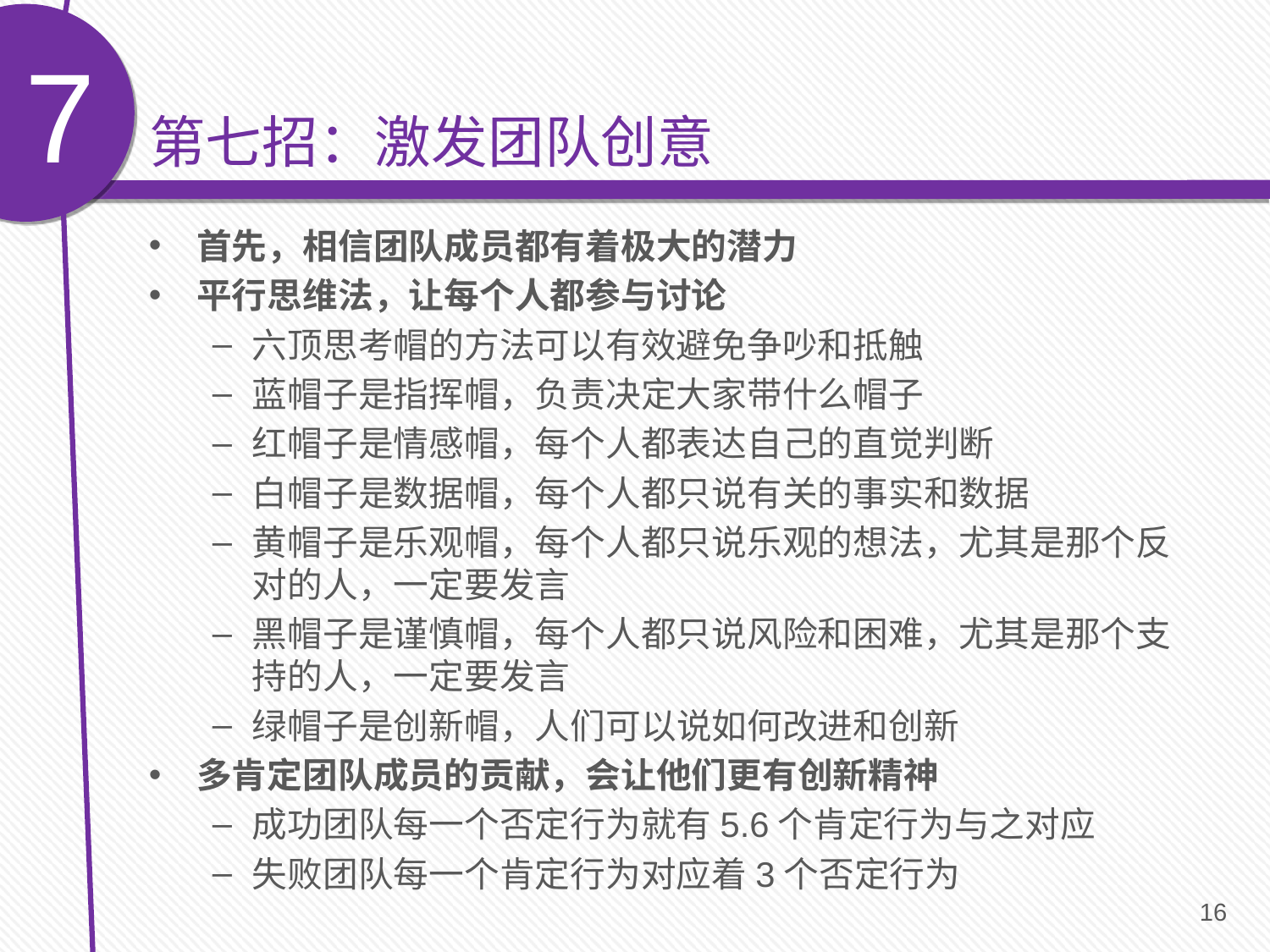

7  第七招：激发团队创意

首先，相信团队成员都有着极大的潜力
平行思维法，让每个人都参与讨论
六顶思考帽的方法可以有效避免争吵和抵触
蓝帽子是指挥帽，负责决定大家带什么帽子
红帽子是情感帽，每个人都表达自己的直觉判断
白帽子是数据帽，每个人都只说有关的事实和数据
黄帽子是乐观帽，每个人都只说乐观的想法，尤其是那个反对的人，一定要发言
黑帽子是谨慎帽，每个人都只说风险和困难，尤其是那个支持的人，一定要发言
绿帽子是创新帽，人们可以说如何改进和创新
多肯定团队成员的贡献，会让他们更有创新精神
成功团队每一个否定行为就有5.6个肯定行为与之对应
失败团队每一个肯定行为对应着3个否定行为
16